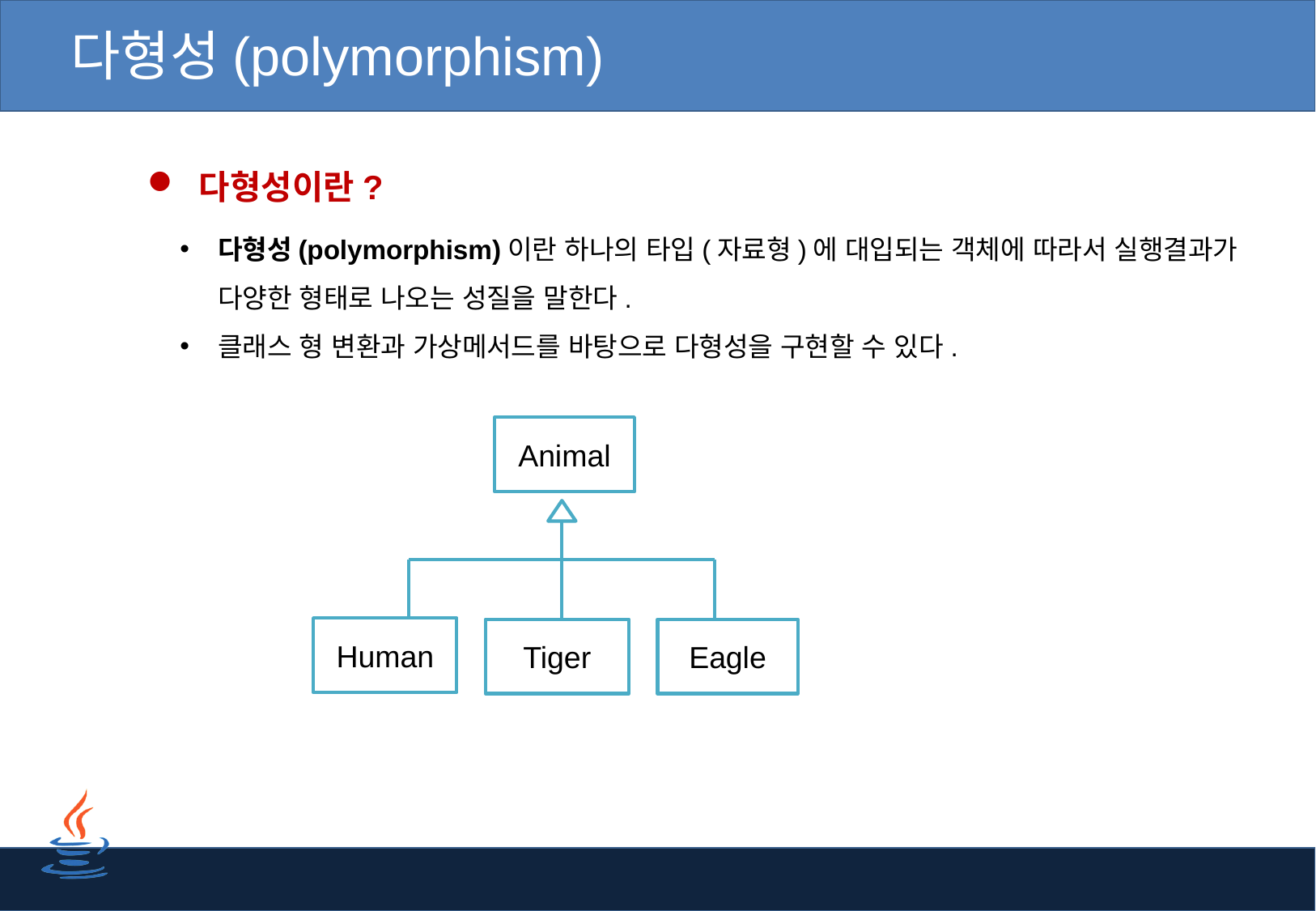

# 다형성(polymorphism)
 다형성이란?
다형성(polymorphism)이란 하나의 타입(자료형)에 대입되는 객체에 따라서 실행결과가 다양한 형태로 나오는 성질을 말한다.
클래스 형 변환과 가상메서드를 바탕으로 다형성을 구현할 수 있다.

Animal

Human
Tiger
Eagle
38